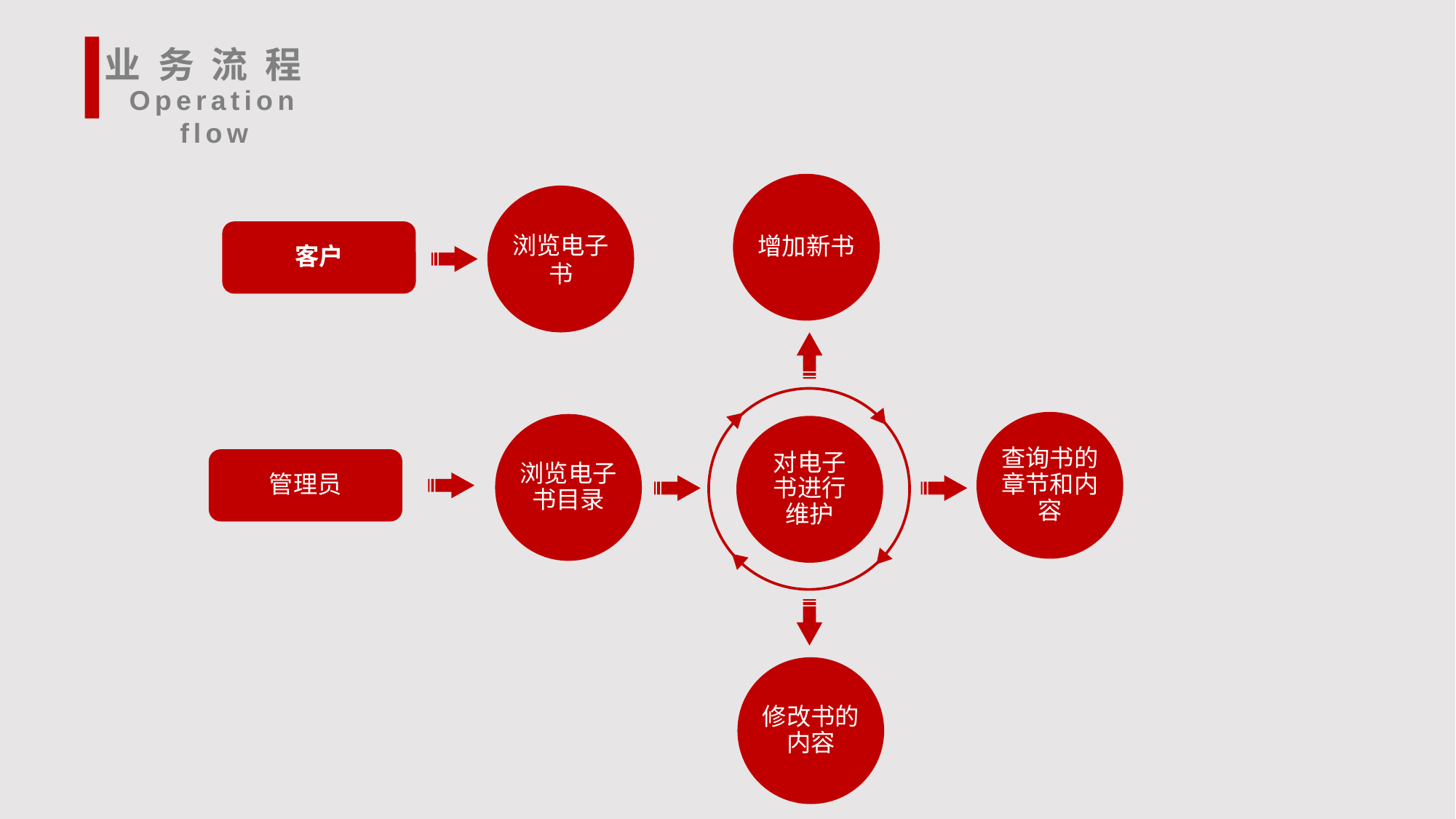

业 务 流 程
Operation flow
增加新书

查询书的章节和内容
浏览电子书目录
对电子书进行维护
管理员

修改书的内容
浏览电子书
客户